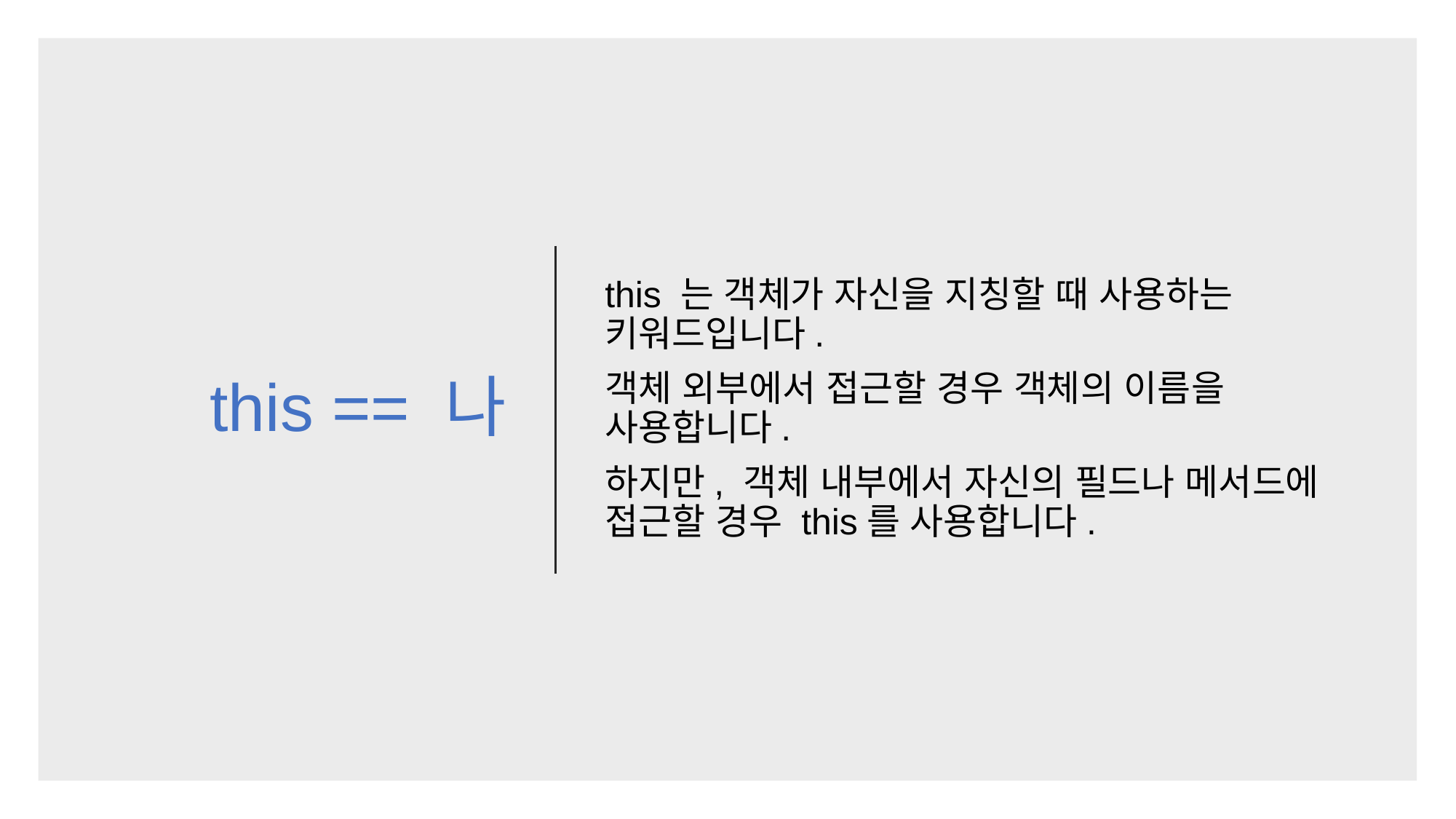

# this == 나
this 는 객체가 자신을 지칭할 때 사용하는 키워드입니다.
객체 외부에서 접근할 경우 객체의 이름을 사용합니다.
하지만, 객체 내부에서 자신의 필드나 메서드에 접근할 경우 this를 사용합니다.